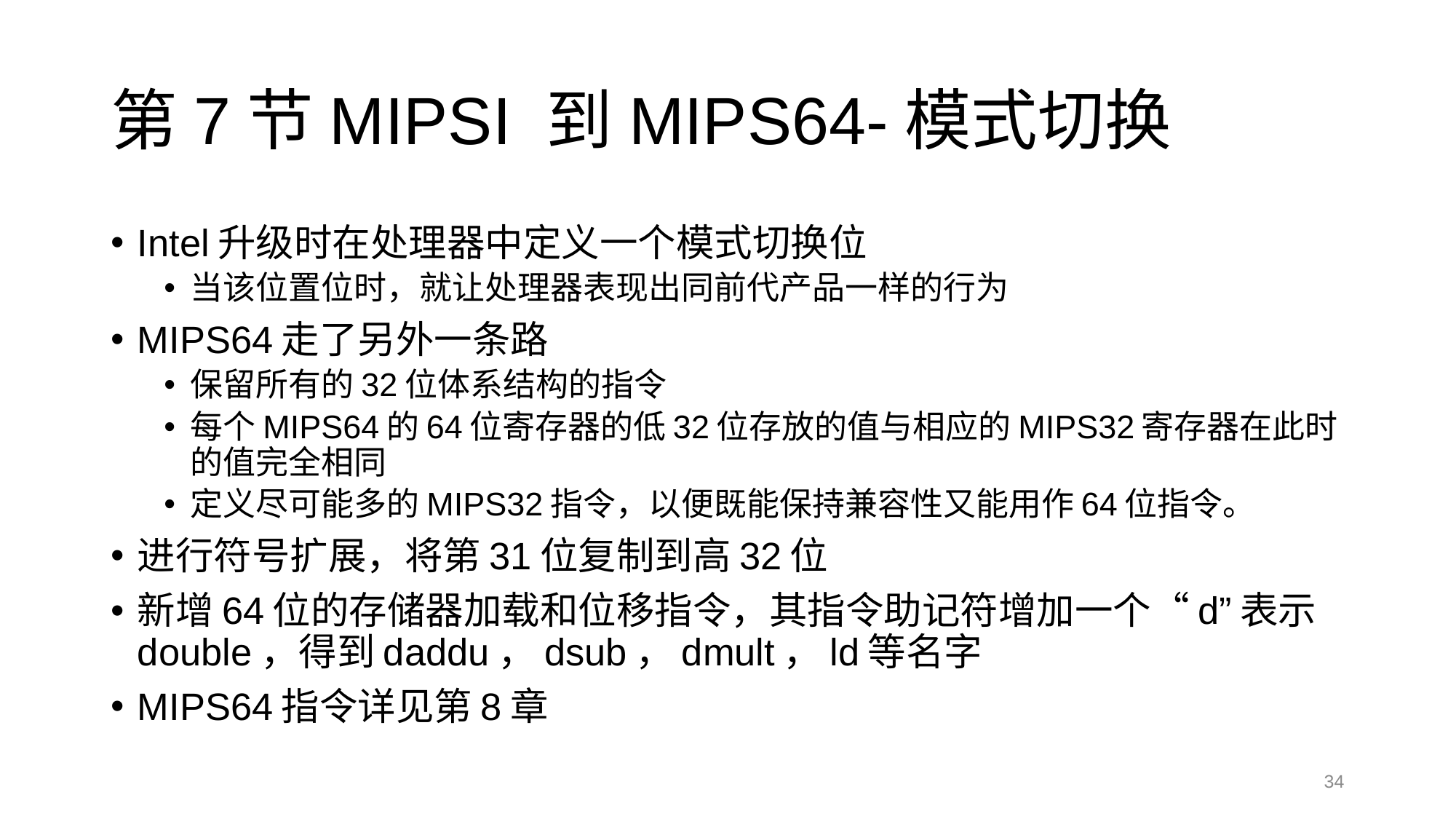

# 第7节MIPSI 到MIPS64-模式切换
Intel升级时在处理器中定义一个模式切换位
当该位置位时，就让处理器表现出同前代产品一样的行为
MIPS64走了另外一条路
保留所有的32位体系结构的指令
每个MIPS64的64位寄存器的低32位存放的值与相应的MIPS32寄存器在此时的值完全相同
定义尽可能多的MIPS32指令，以便既能保持兼容性又能用作64位指令。
进行符号扩展，将第31位复制到高32位
新增64位的存储器加载和位移指令，其指令助记符增加一个“d”表示double，得到daddu，dsub，dmult，ld等名字
MIPS64指令详见第8章
34